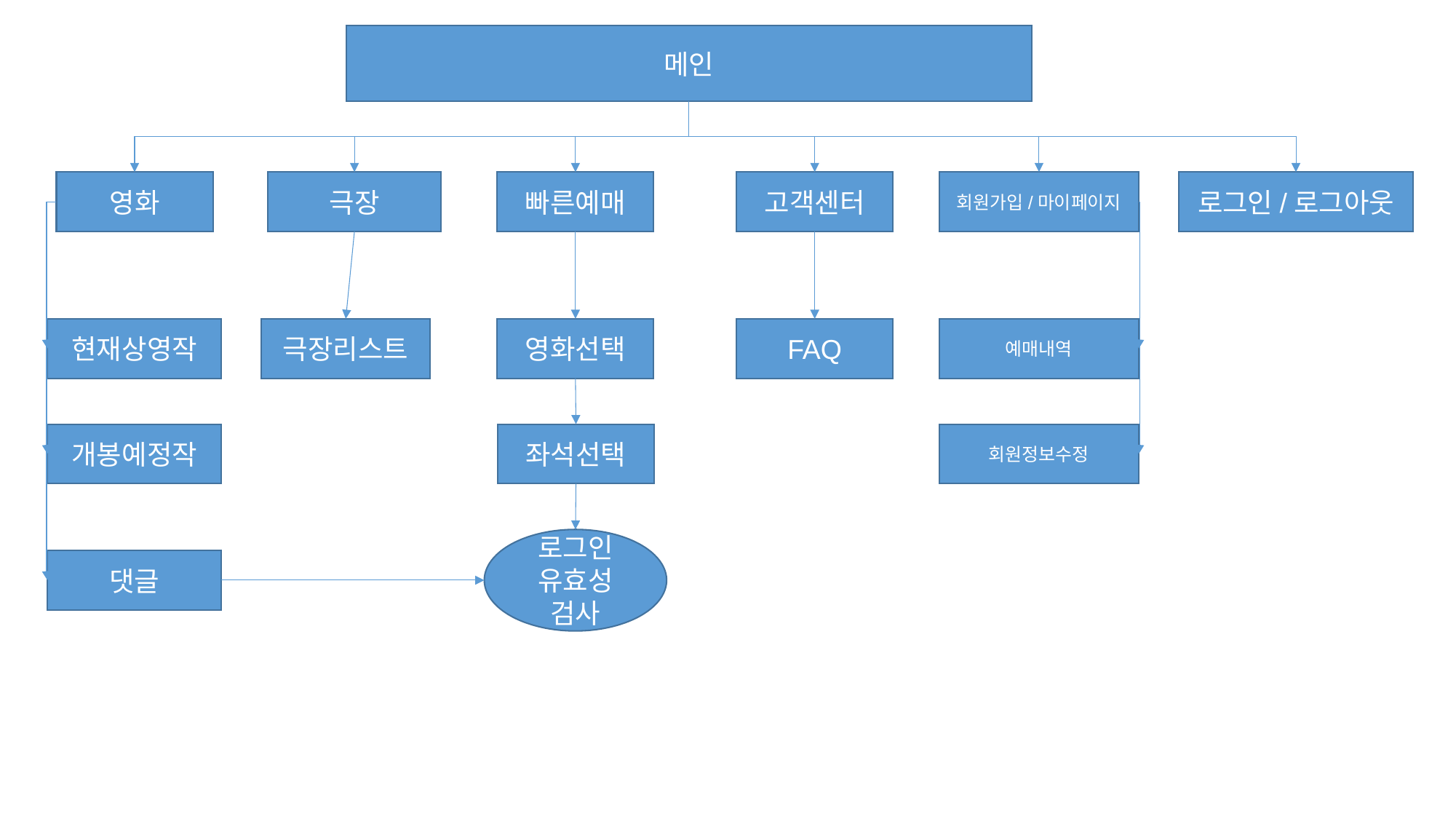

메인
영화
극장
빠른예매
고객센터
회원가입/마이페이지
로그인/로그아웃
현재상영작
극장리스트
영화선택
FAQ
예매내역
회원정보수정
좌석선택
개봉예정작
로그인 유효성 검사
댓글